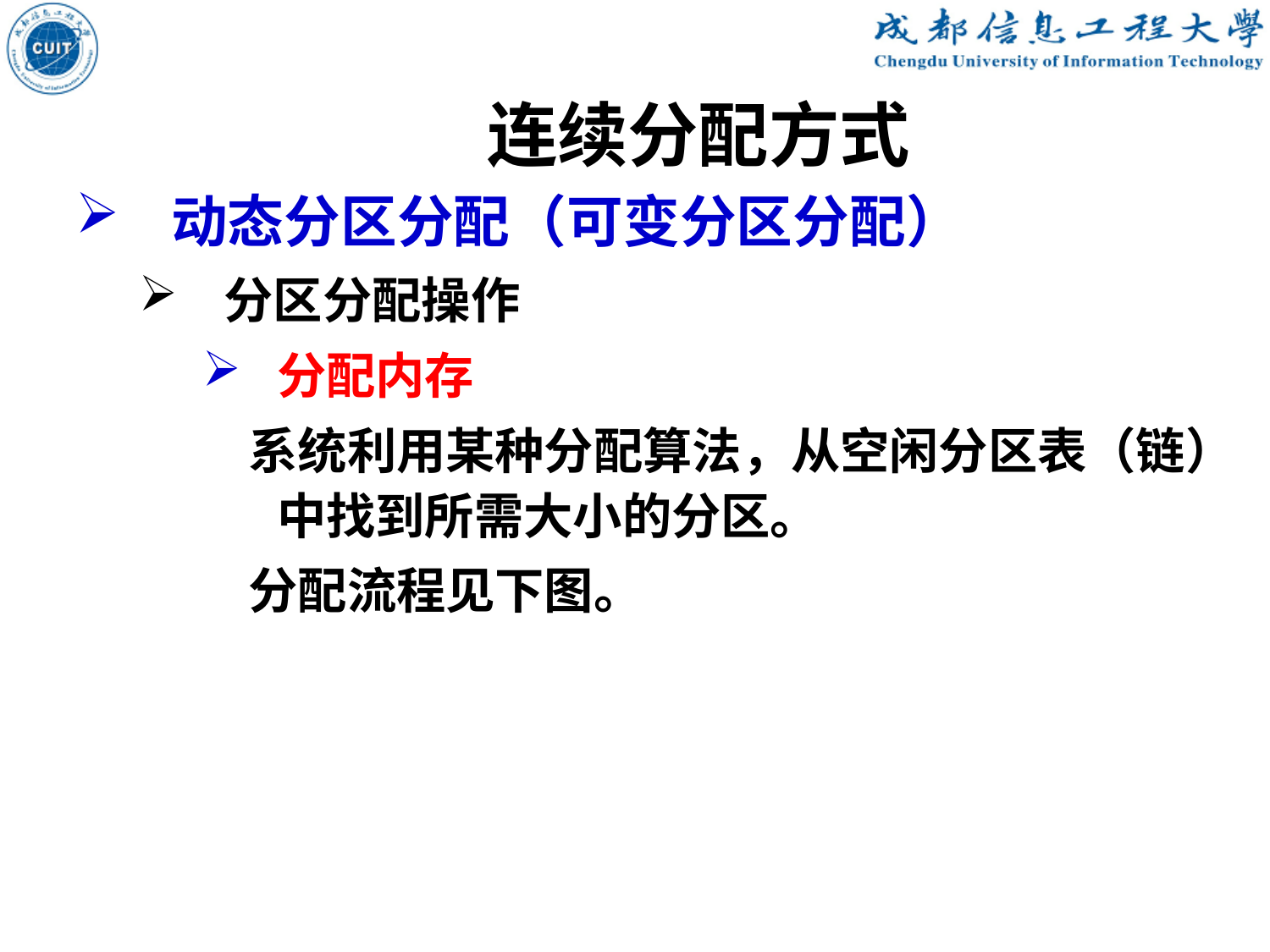

连续分配方式
动态分区分配（可变分区分配）
分区分配操作
分配内存
   系统利用某种分配算法，从空闲分区表（链）中找到所需大小的分区。
   分配流程见下图。